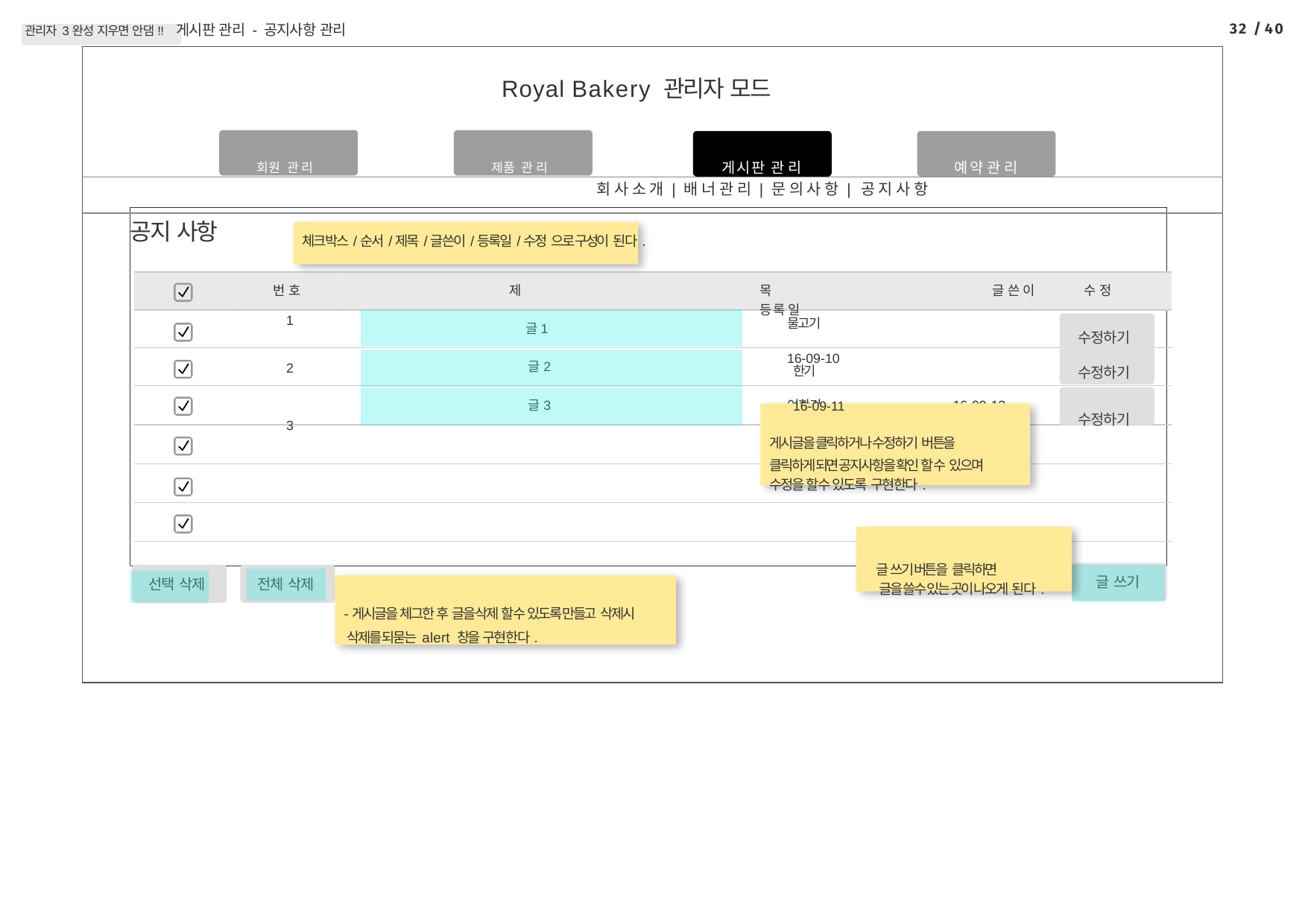

32 / 40
관리자 3완성 지우면 안댐!!   게시판 관리 - 공지사항 관리
| Royal Bakery 관리자 모드 회 원 관 리 제 품 관 리 게 시 판 관 리 예 약 관 리 |  |  |  |
| --- | --- | --- | --- |
|  |  | 회 사 소 개 | 배 너 관 리 | 문 의 사 항 | 공 지 사 항 |  |
| 공지 사항 |  | 체크박스/순서/제목/글쓴이/등록일/수정 으로 구성이 된다. |  |
|  | 번 호 | 제 목 글 쓴 이 등 록 일 | 수 정 |
|  | 1 | 물고기 16-09-10 | 수정하기 |
|  | 2 | 한기 16-09-11 | 수정하기 |
|  | 3 |  | 수정하기 |
|  |  | 게시글을 클릭하거나 수정하기 버튼을 |  |
|  |  | 클릭하게 되면 공지사항을 확인 할 수 있으며 |  |
|  |  | 수정을 할 수 있도록 구현한다. |  |
|  |  | 글 쓰기 버튼을 클릭하면 |  |
|  |  | 글을 쓸수 있는 곳이 나오게 된다. |  |
|  |  | -게시글을 체그한 후 글을 삭제 할 수 있도록 만들고 삭제시 |  |
|  |  | 삭제를 되묻는 alert 창을 구현한다. |  |

글1

글2

글3

어한기	16-09-12

글 쓰기

전체 삭제

선택 삭제